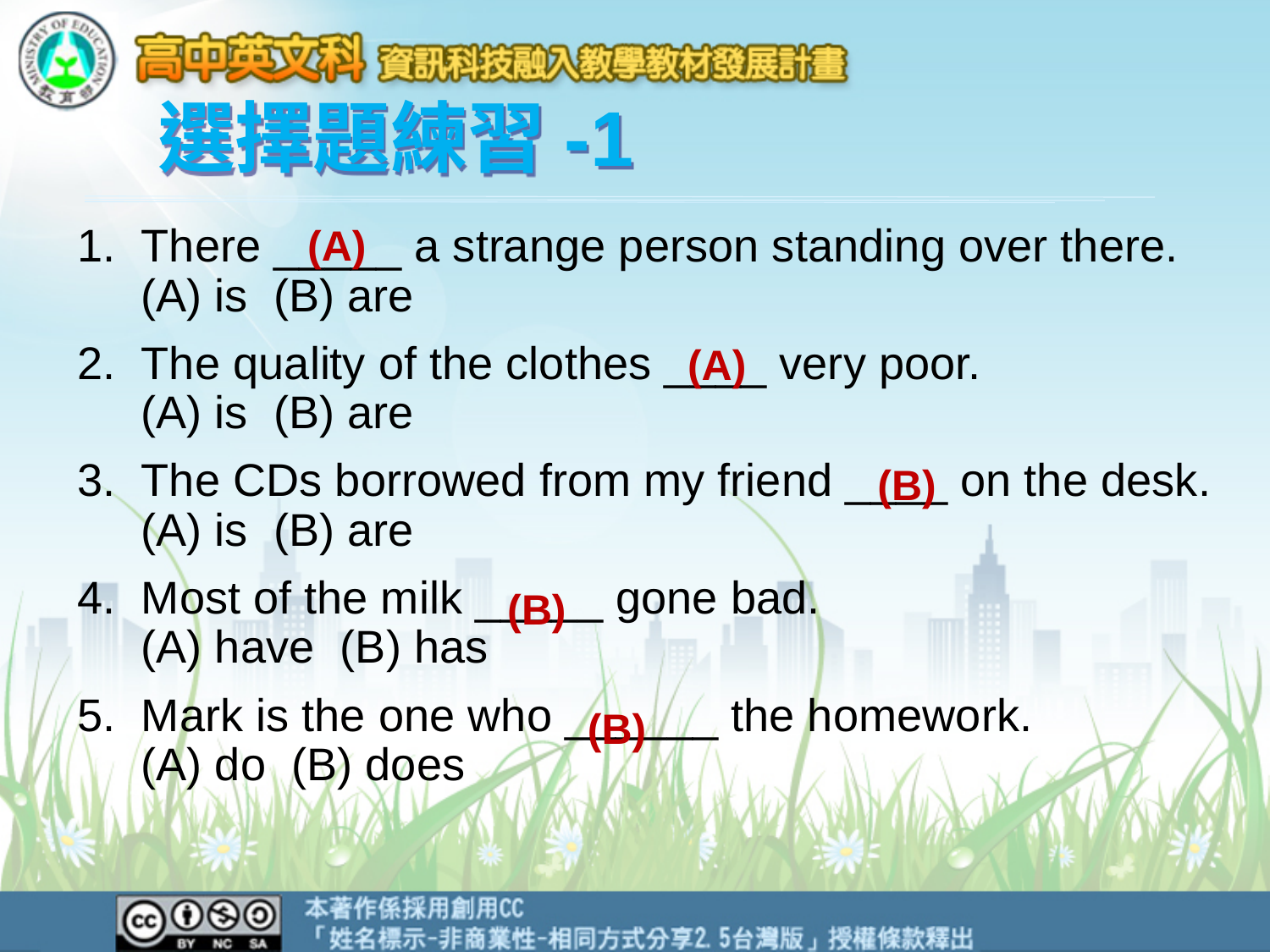

選擇題練習-1

(A)
There _____ a strange person standing over there.
(A) is  (B) are
The quality of the clothes ____ very poor.
(A) is  (B) are
The CDs borrowed from my friend ____ on the desk.
(A) is  (B) are
Most of the milk _____ gone bad.
(A) have  (B) has
Mark is the one who ______ the homework.
(A) do  (B) does
(A)
(B)
(B)
(B)